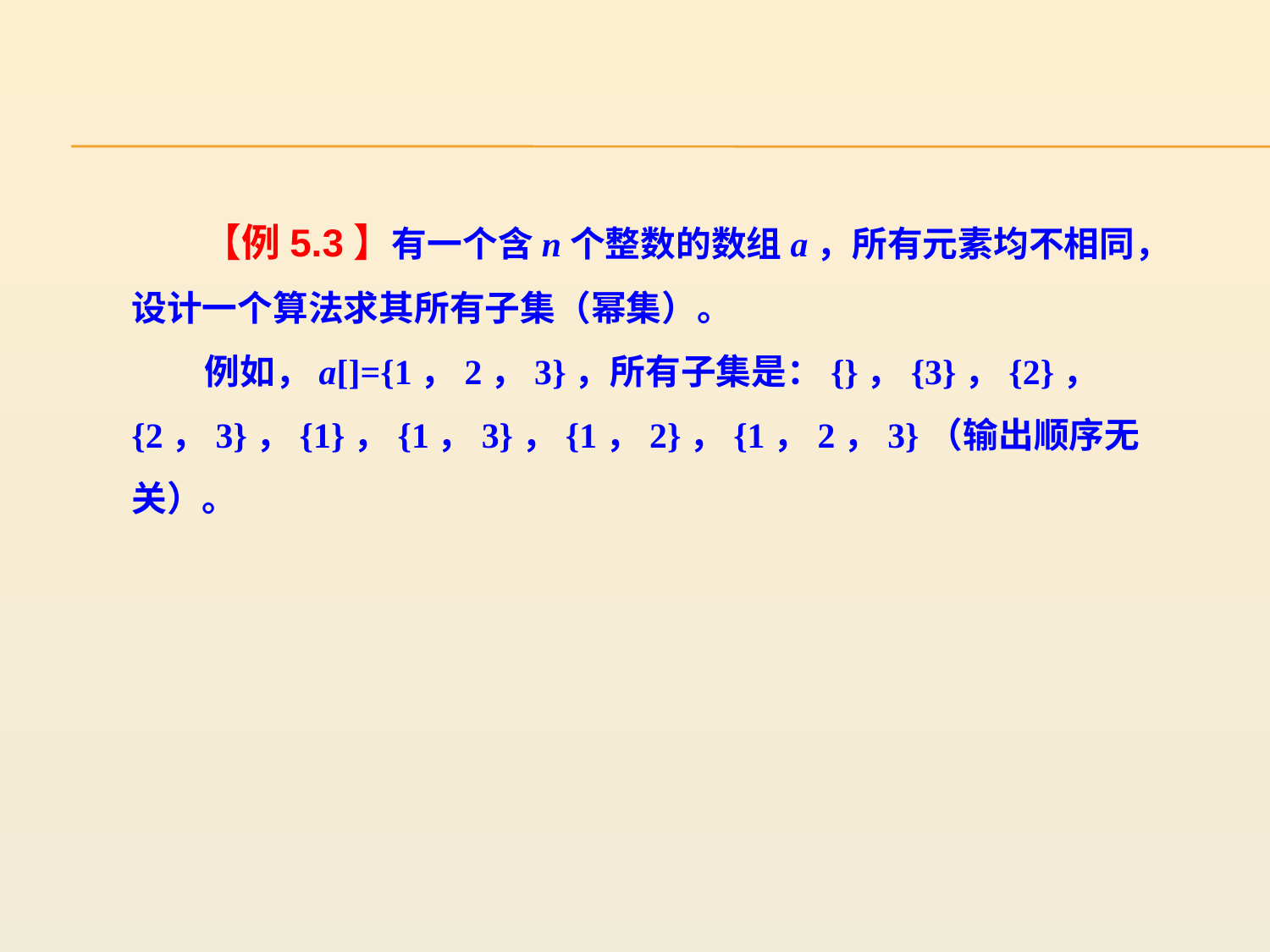

【例5.3】有一个含n个整数的数组a，所有元素均不相同，设计一个算法求其所有子集（幂集）。
        例如，a[]={1，2，3}，所有子集是：{}，{3}，{2}，{2，3}，{1}，{1，3}，{1，2}，{1，2，3}（输出顺序无关）。